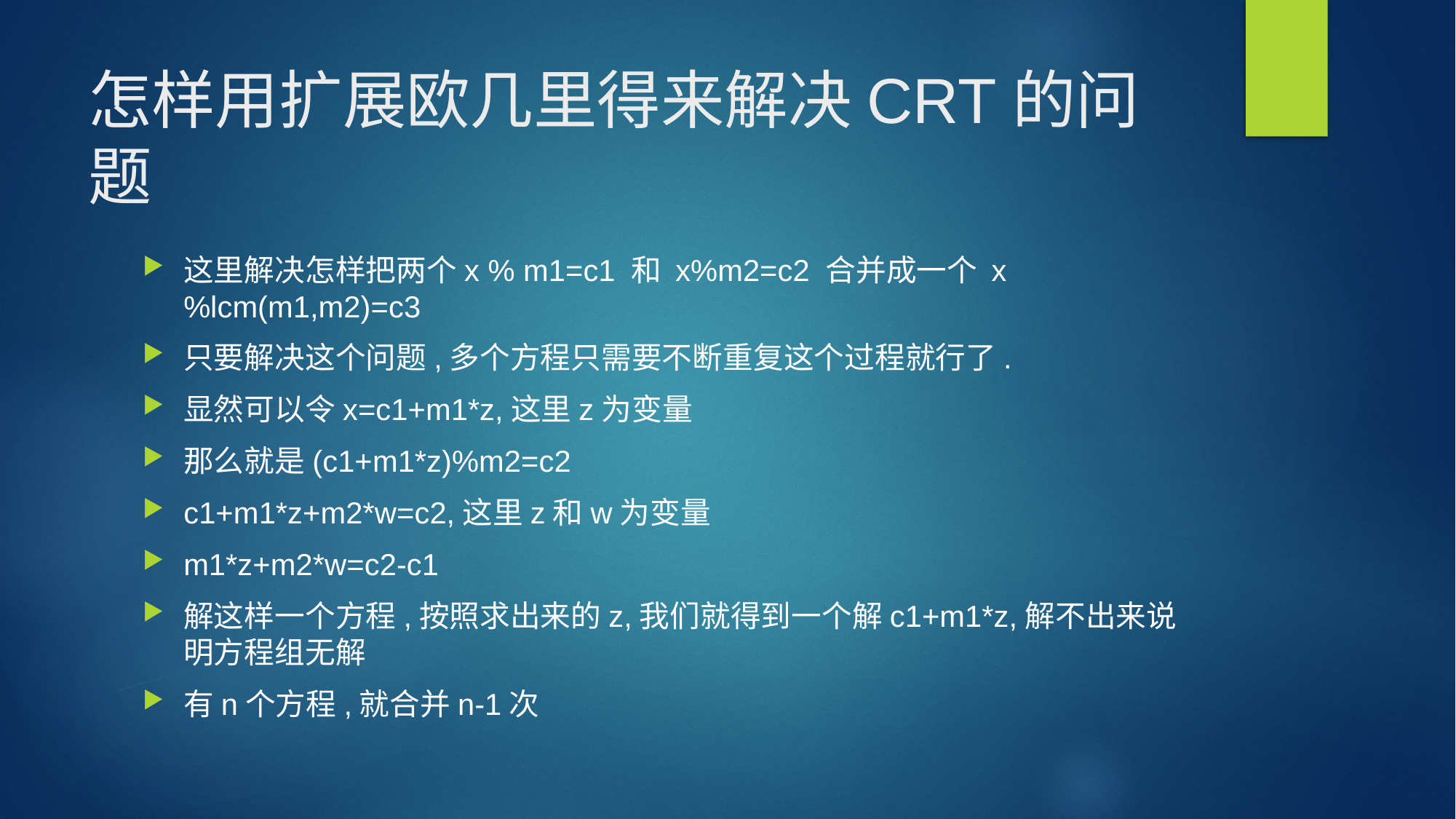

# 怎样用扩展欧几里得来解决CRT的问题
这里解决怎样把两个x % m1=c1 和 x%m2=c2 合并成一个 x%lcm(m1,m2)=c3
只要解决这个问题,多个方程只需要不断重复这个过程就行了.
显然可以令x=c1+m1*z,这里z为变量
那么就是(c1+m1*z)%m2=c2
c1+m1*z+m2*w=c2,这里z和w为变量
m1*z+m2*w=c2-c1
解这样一个方程,按照求出来的z,我们就得到一个解c1+m1*z,解不出来说明方程组无解
有n个方程,就合并n-1次